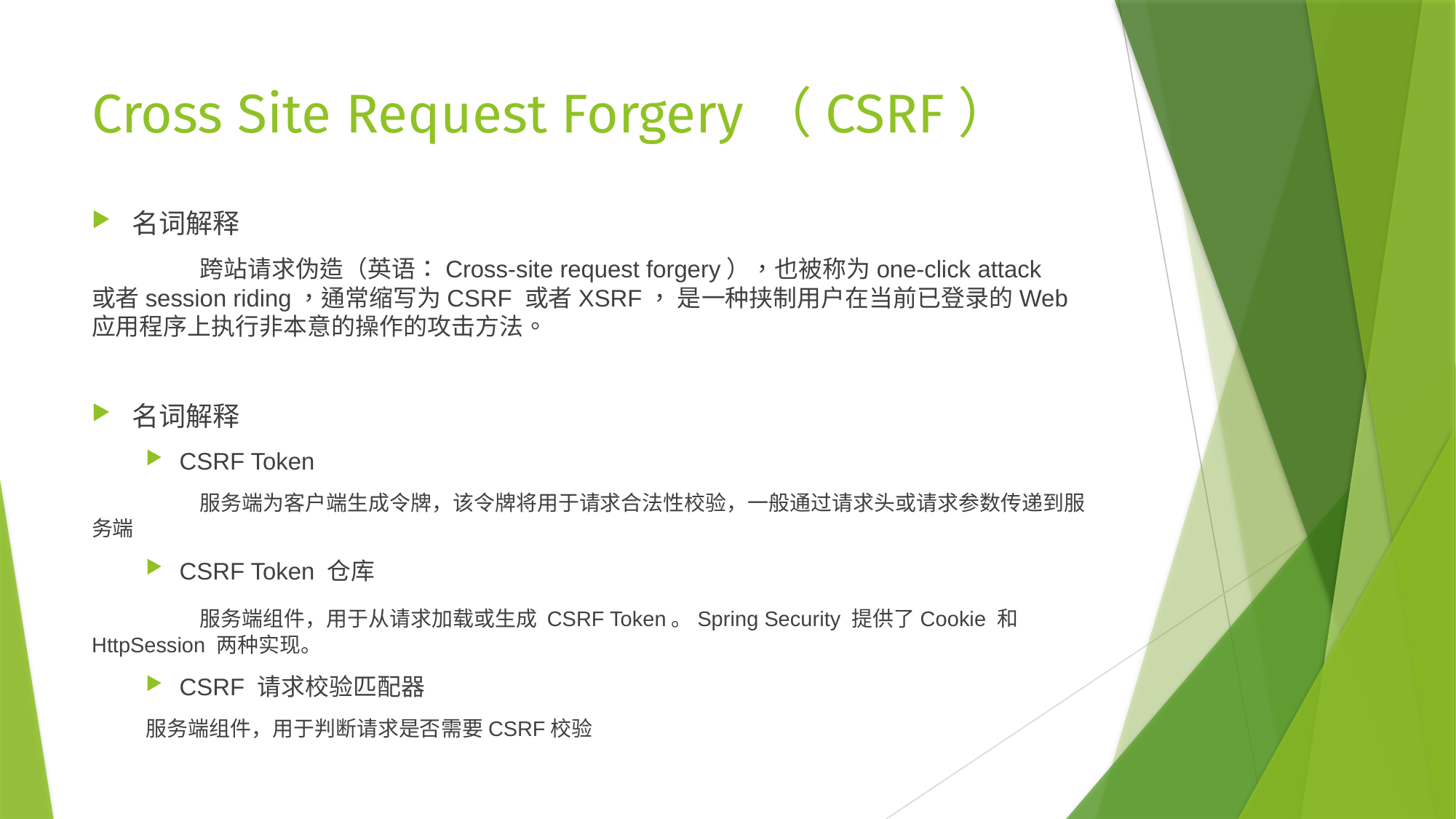

# Cross Site Request Forgery（CSRF）
名词解释
	跨站请求伪造（英语：Cross-site request forgery），也被称为one-click attack
或者session riding，通常缩写为CSRF 或者XSRF， 是一种挟制用户在当前已登录的Web应用程序上执行非本意的操作的攻击方法。

名词解释
CSRF Token
	服务端为客户端生成令牌，该令牌将用于请求合法性校验，一般通过请求头或请求参数传递到服务端
CSRF Token 仓库
	服务端组件，用于从请求加载或生成 CSRF Token。Spring Security 提供了Cookie 和 HttpSession 两种实现。
CSRF 请求校验匹配器
服务端组件，用于判断请求是否需要CSRF校验